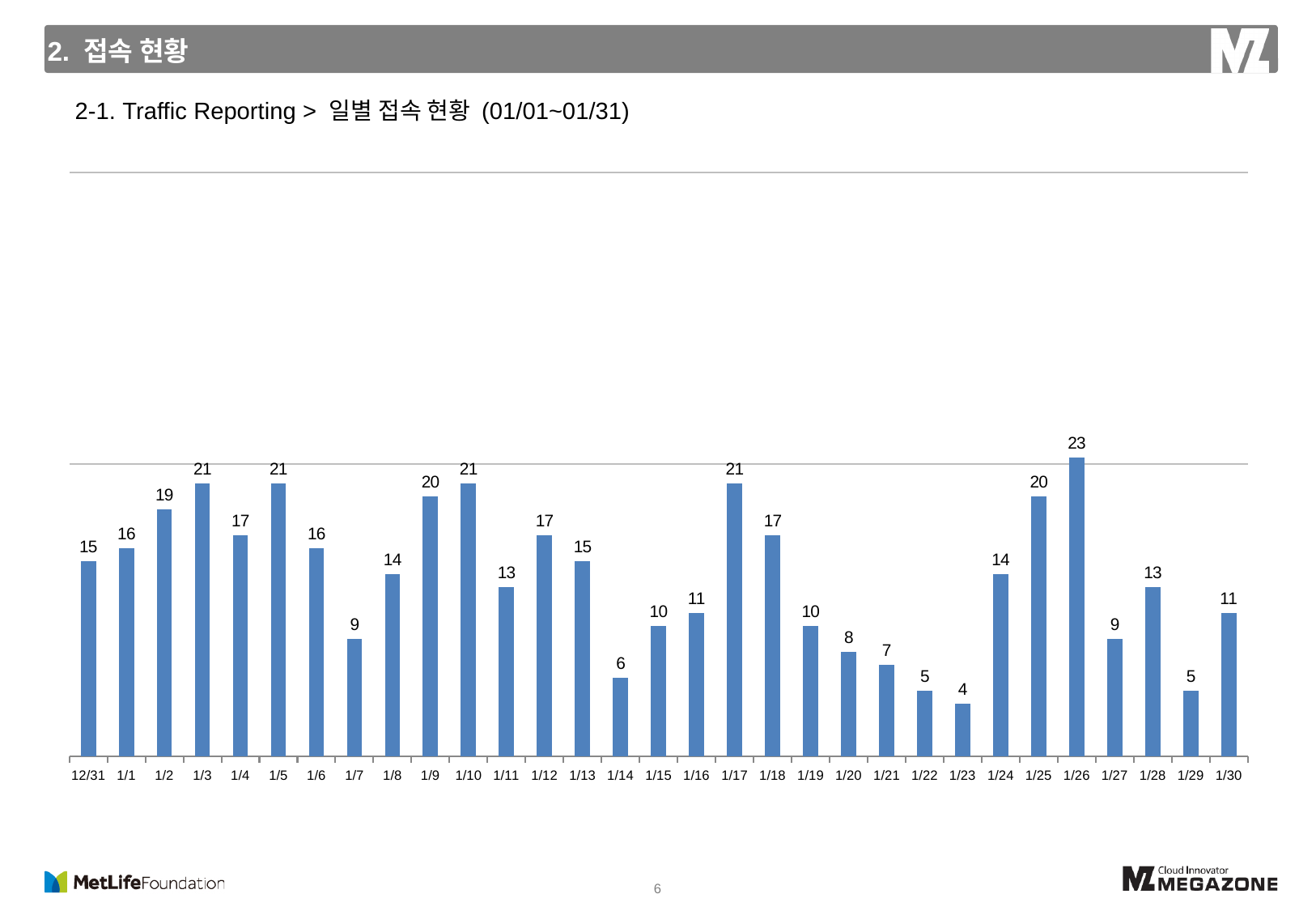

2. 접속 현황
2-1. Traffic Reporting > 일별 접속 현황 (01/01~01/31)

### Chart

| Category | PC |
|---|---|
| 43100 | 15.0 |
| 43101 | 16.0 |
| 43102 | 19.0 |
| 43103 | 21.0 |
| 43104 | 17.0 |
| 43105 | 21.0 |
| 43106 | 16.0 |
| 43107 | 9.0 |
| 43108 | 14.0 |
| 43109 | 20.0 |
| 43110 | 21.0 |
| 43111 | 13.0 |
| 43112 | 17.0 |
| 43113 | 15.0 |
| 43114 | 6.0 |
| 43115 | 10.0 |
| 43116 | 11.0 |
| 43117 | 21.0 |
| 43118 | 17.0 |
| 43119 | 10.0 |
| 43120 | 8.0 |
| 43121 | 7.0 |
| 43122 | 5.0 |
| 43123 | 4.0 |
| 43124 | 14.0 |
| 43125 | 20.0 |
| 43126 | 23.0 |
| 43127 | 9.0 |
| 43128 | 13.0 |
| 43129 | 5.0 |
| 43130 | 11.0 |
6